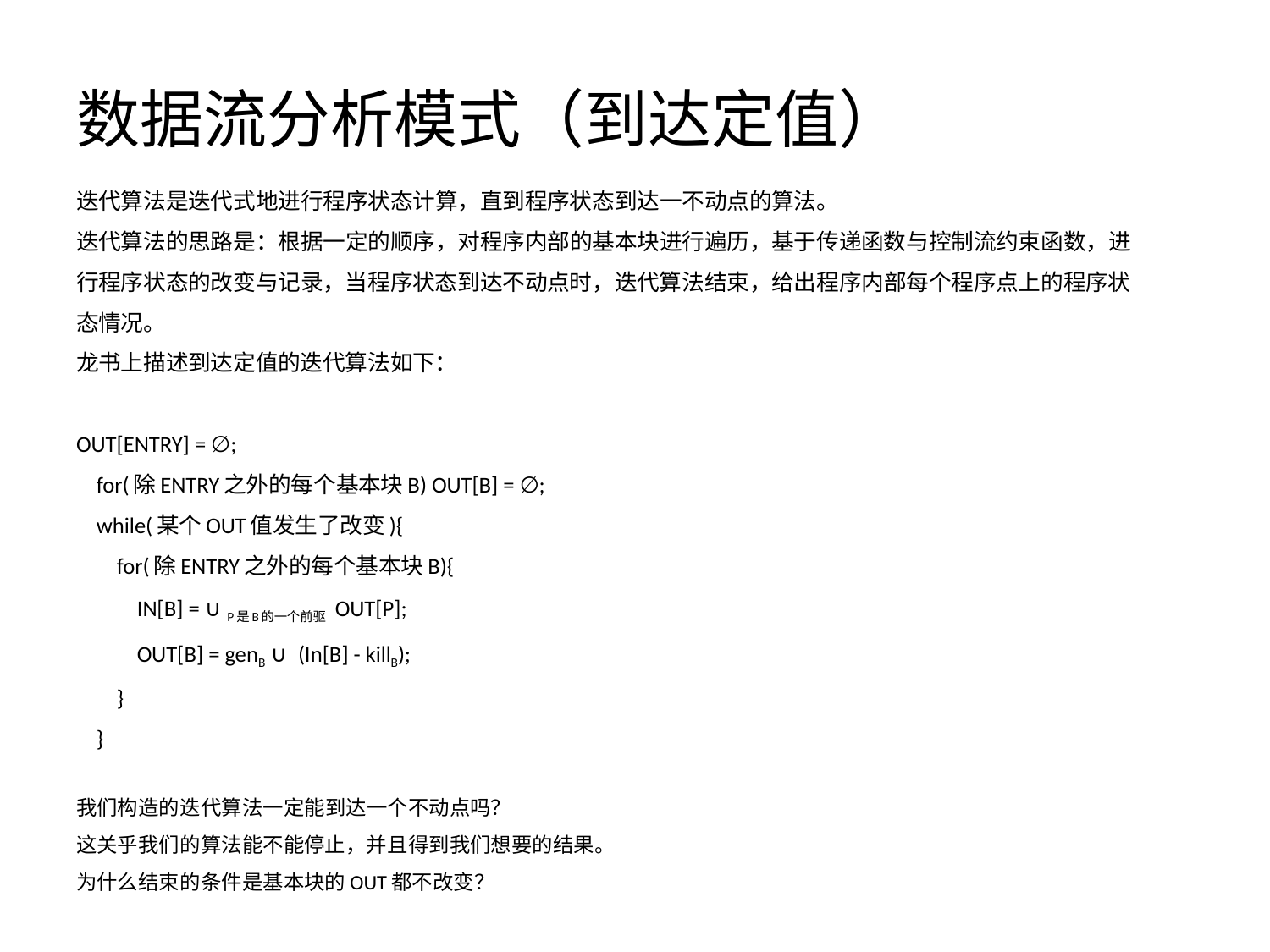

# 数据流分析模式（到达定值）
迭代算法是迭代式地进行程序状态计算，直到程序状态到达一不动点的算法。
迭代算法的思路是：根据一定的顺序，对程序内部的基本块进行遍历，基于传递函数与控制流约束函数，进行程序状态的改变与记录，当程序状态到达不动点时，迭代算法结束，给出程序内部每个程序点上的程序状态情况。
龙书上描述到达定值的迭代算法如下：

OUT[ENTRY] = ∅;
    for(除ENTRY之外的每个基本块B) OUT[B] = ∅;
    while(某个OUT值发生了改变){
        for(除ENTRY之外的每个基本块B){
            IN[B] = ∪P是B的一个前驱 OUT[P];
            OUT[B] = genB ∪ (In[B] - killB);
        }
    }

我们构造的迭代算法一定能到达一个不动点吗？
这关乎我们的算法能不能停止，并且得到我们想要的结果。
为什么结束的条件是基本块的OUT都不改变？